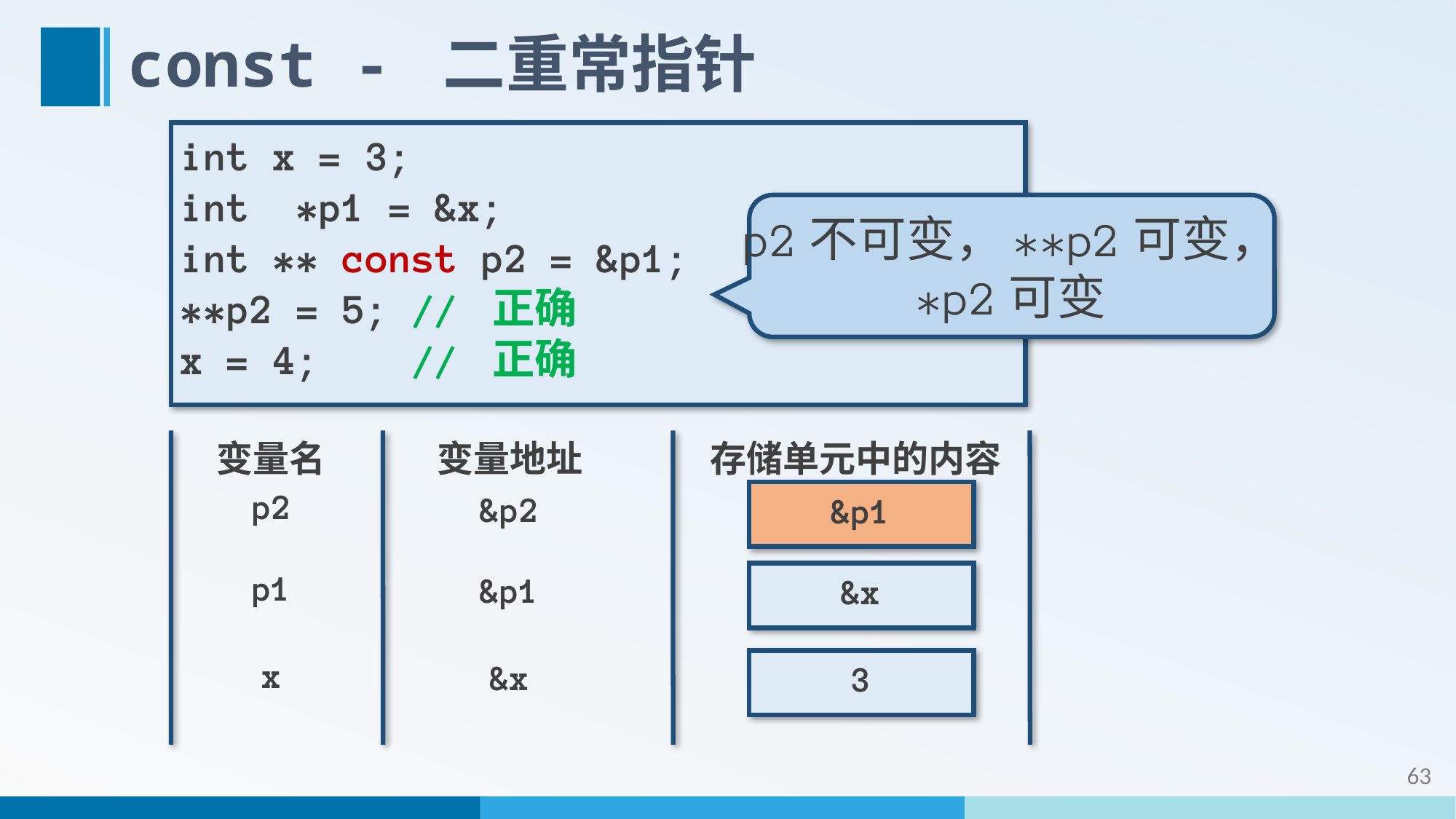

# const - 二重常指针
int x = 3;
int  *p1 = &x;
int ** const p2 = &p1;
**p2 = 5; // 正确
x = 4;    // 正确
p2不可变，**p2可变，
*p2可变

变量名

变量地址

存储单元中的内容

p2
&p2
&p1

p1
&p1
&x

x
&x
3